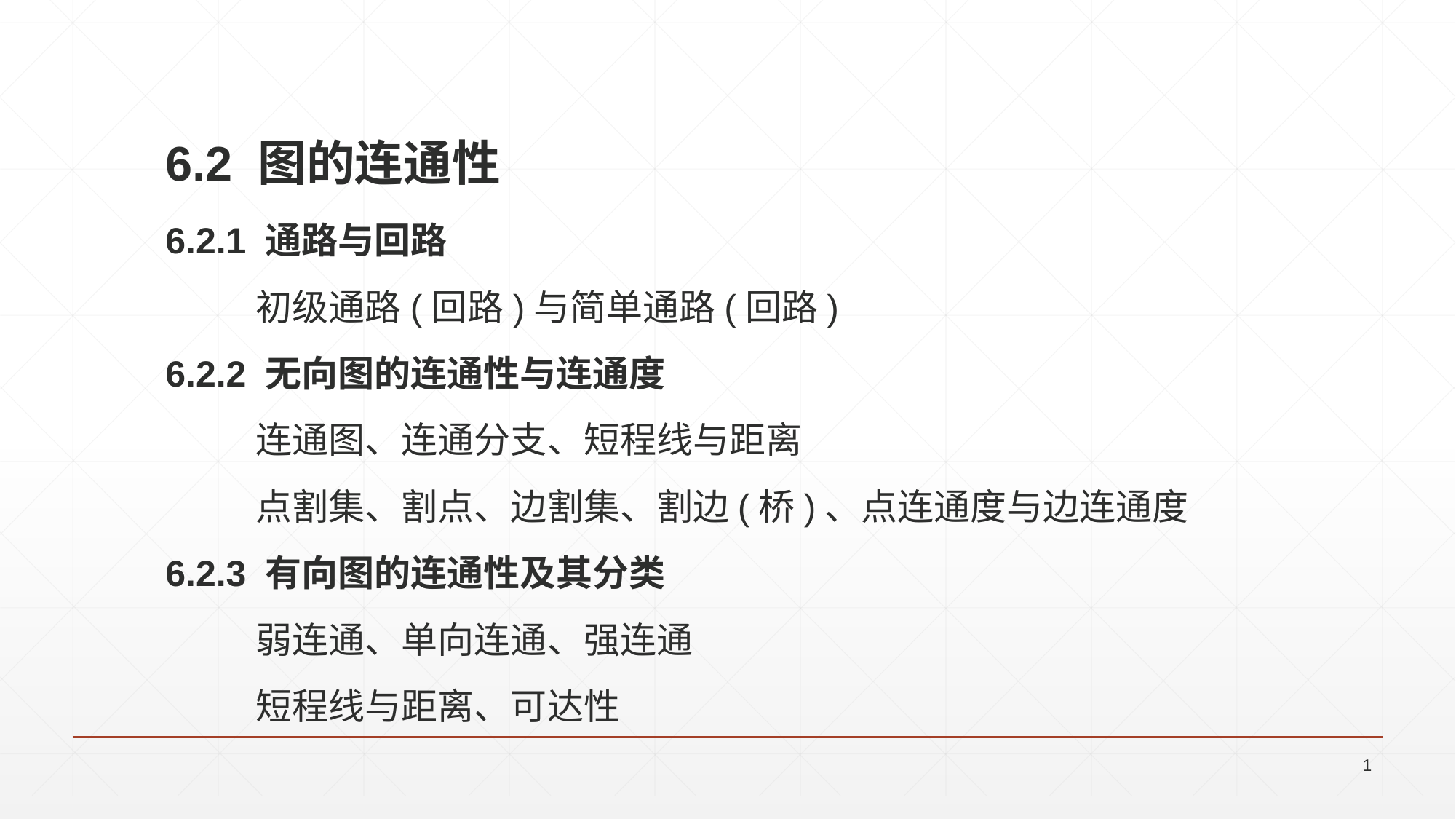

6.2 图的连通性
6.2.1 通路与回路
      初级通路(回路)与简单通路(回路)
6.2.2 无向图的连通性与连通度
      连通图、连通分支、短程线与距离
      点割集、割点、边割集、割边(桥)、点连通度与边连通度
6.2.3 有向图的连通性及其分类
      弱连通、单向连通、强连通
      短程线与距离、可达性
1